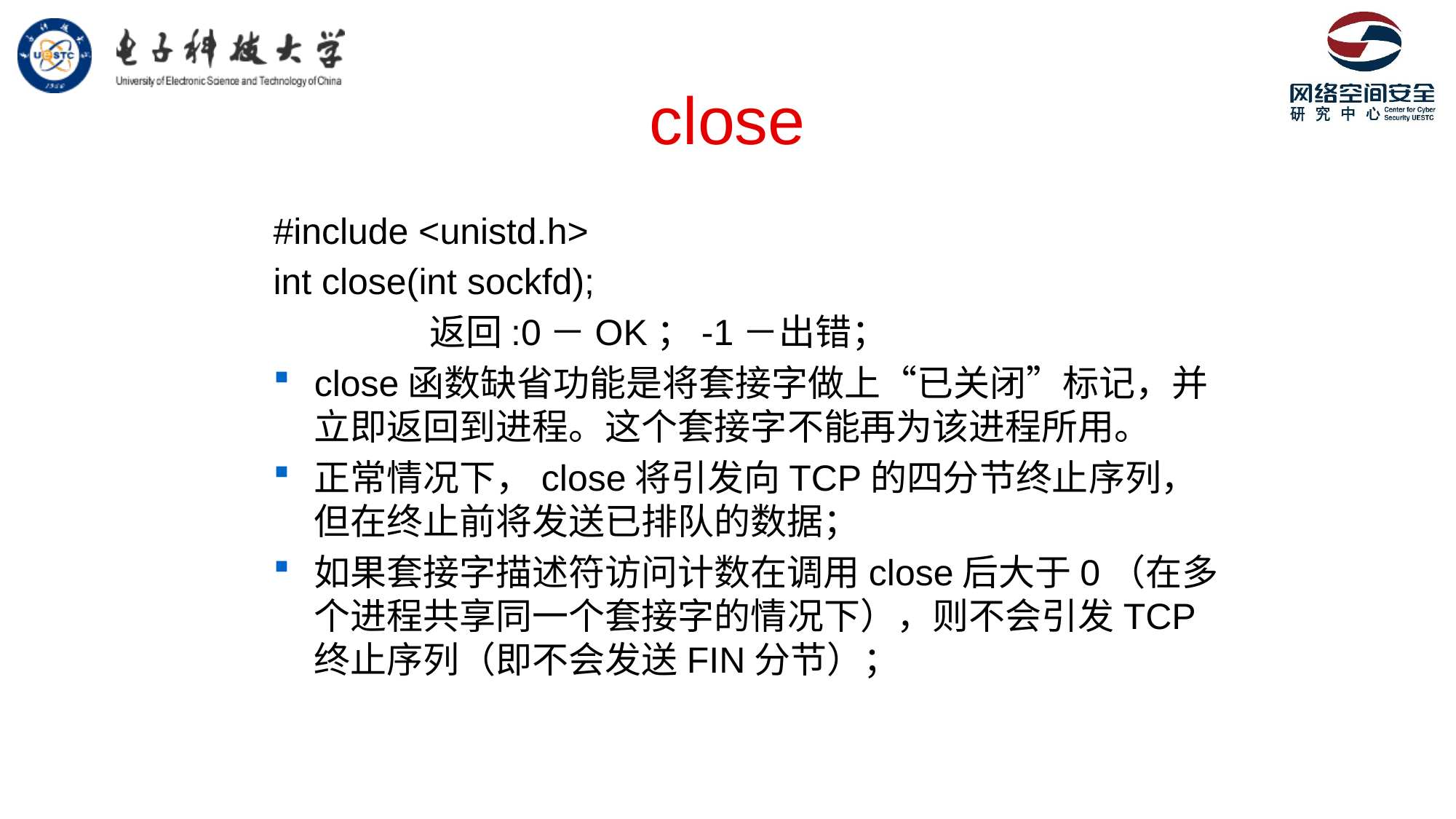

# close
#include <unistd.h>
int close(int sockfd);
                  返回:0－OK；-1－出错；
close函数缺省功能是将套接字做上“已关闭”标记，并立即返回到进程。这个套接字不能再为该进程所用。
正常情况下，close将引发向TCP的四分节终止序列，但在终止前将发送已排队的数据；
如果套接字描述符访问计数在调用close后大于0（在多个进程共享同一个套接字的情况下），则不会引发TCP终止序列（即不会发送FIN分节）；